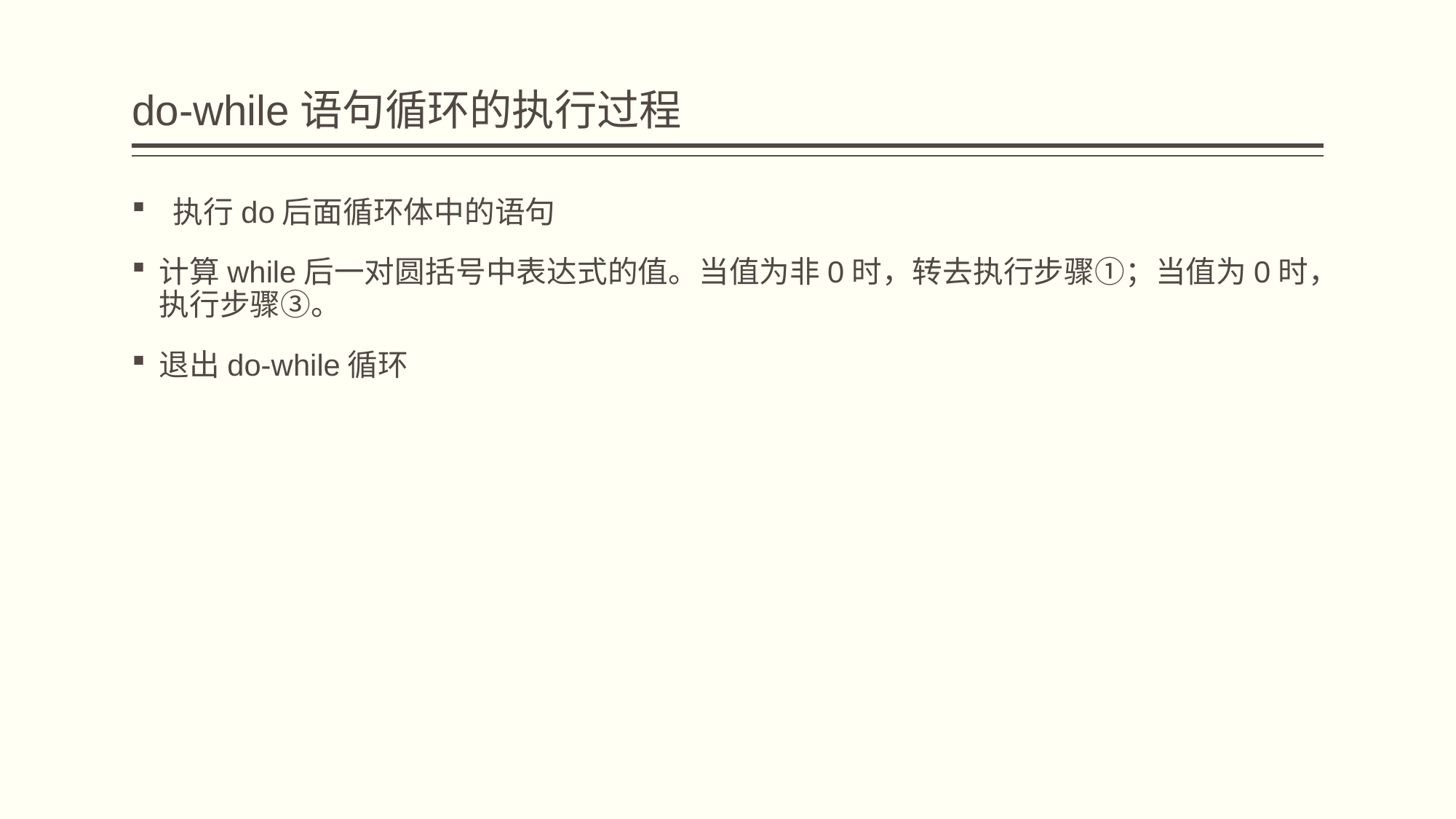

# do-while语句循环的执行过程
 执行do后面循环体中的语句
计算while后一对圆括号中表达式的值。当值为非0时，转去执行步骤①；当值为0时，执行步骤③。
退出do-while循环